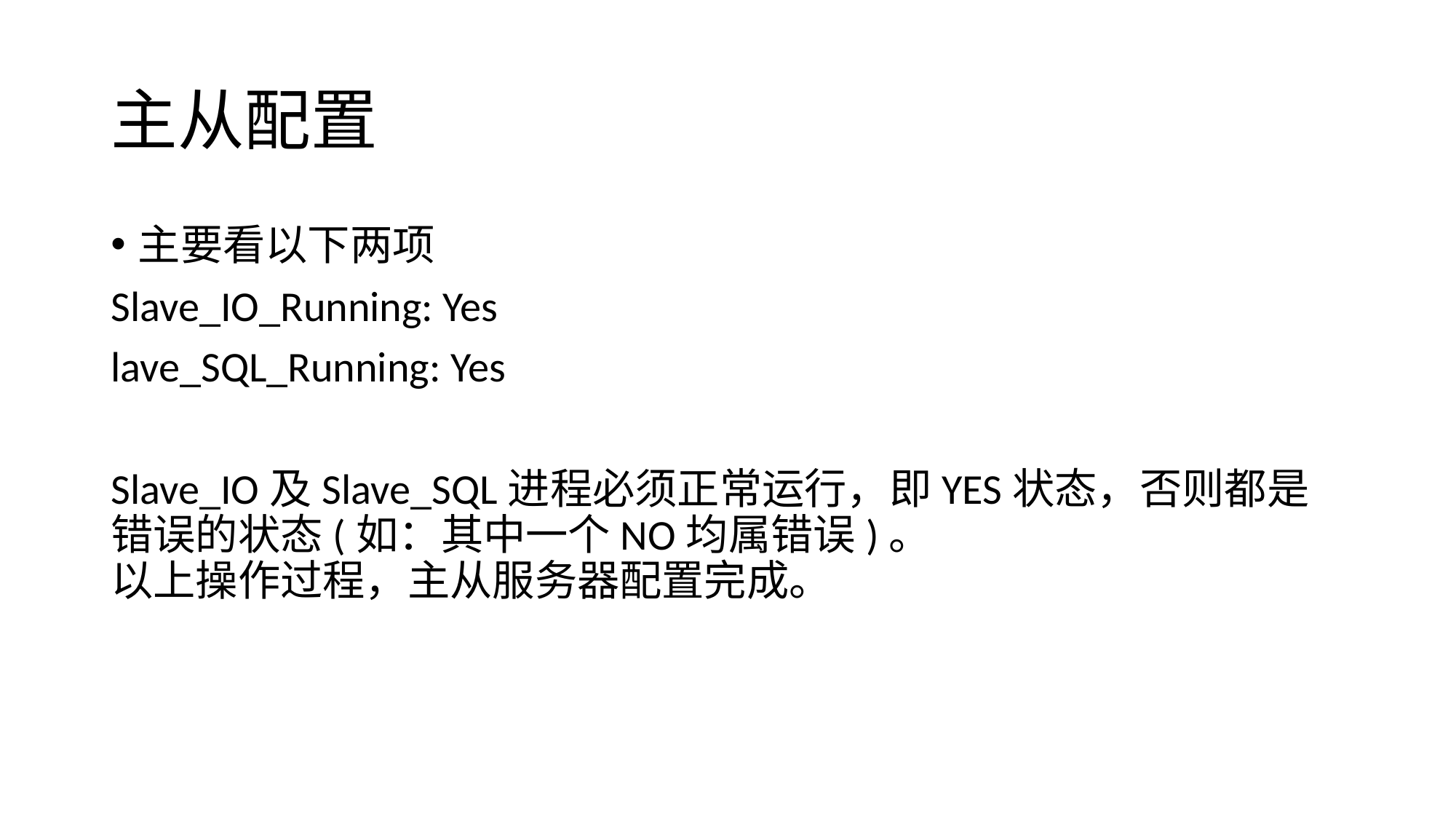

# 主从配置
主要看以下两项
Slave_IO_Running: Yes
lave_SQL_Running: Yes

Slave_IO及Slave_SQL进程必须正常运行，即YES状态，否则都是错误的状态(如：其中一个NO均属错误)。
以上操作过程，主从服务器配置完成。